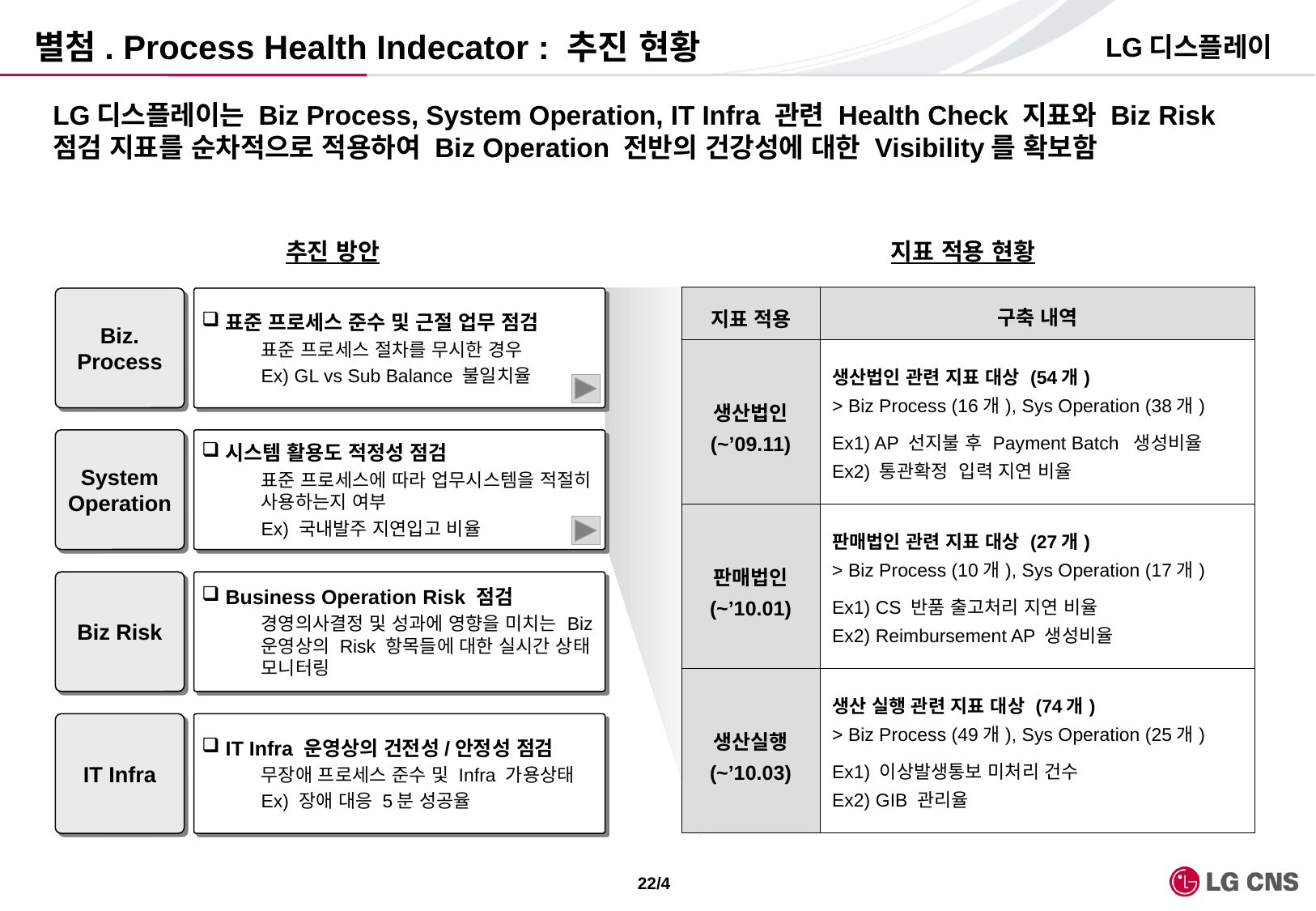

# 별첨. Process Health Indecator : 추진 현황
LG디스플레이
LG디스플레이는 Biz Process, System Operation, IT Infra 관련 Health Check 지표와 Biz Risk 점검 지표를 순차적으로 적용하여 Biz Operation 전반의 건강성에 대한 Visibility를 확보함
추진 방안
지표 적용 현황
| 지표 적용 | 구축 내역 |
| --- | --- |
| 생산법인 (~’09.11) | 생산법인 관련 지표 대상 (54개) > Biz Process (16개), Sys Operation (38개) Ex1) AP 선지불 후 Payment Batch 생성비율 Ex2) 통관확정 입력 지연 비율 |
| 판매법인 (~’10.01) | 판매법인 관련 지표 대상 (27개) > Biz Process (10개), Sys Operation (17개) Ex1) CS 반품 출고처리 지연 비율 Ex2) Reimbursement AP 생성비율 |
| 생산실행 (~’10.03) | 생산 실행 관련 지표 대상 (74개) > Biz Process (49개), Sys Operation (25개) Ex1) 이상발생통보 미처리 건수 Ex2) GIB 관리율 |

Biz. Process
표준 프로세스 준수 및 근절 업무 점검
표준 프로세스 절차를 무시한 경우
Ex) GL vs Sub Balance 불일치율

System Operation
시스템 활용도 적정성 점검
표준 프로세스에 따라 업무시스템을 적절히 사용하는지 여부
Ex) 국내발주 지연입고 비율

Biz Risk
Business Operation Risk 점검
경영의사결정 및 성과에 영향을 미치는 Biz 운영상의 Risk 항목들에 대한 실시간 상태 모니터링
IT Infra
IT Infra 운영상의 건전성/안정성 점검
무장애 프로세스 준수 및 Infra 가용상태
Ex) 장애 대응 5분 성공율